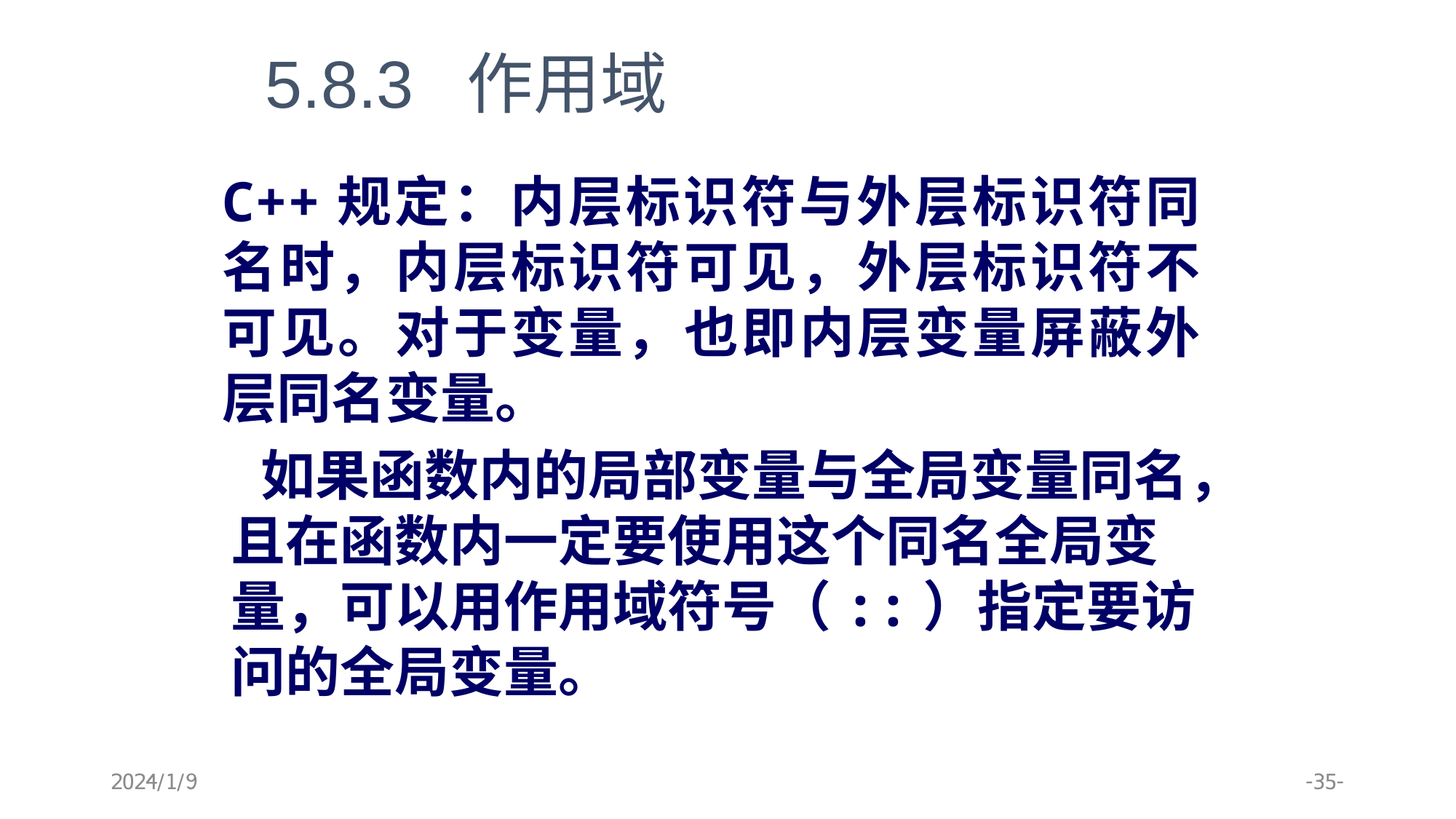

5.8.3  作用域
C++规定：内层标识符与外层标识符同名时，内层标识符可见，外层标识符不可见。对于变量，也即内层变量屏蔽外层同名变量。
  如果函数内的局部变量与全局变量同名，且在函数内一定要使用这个同名全局变量，可以用作用域符号（::）指定要访问的全局变量。
2024/1/9
-35-